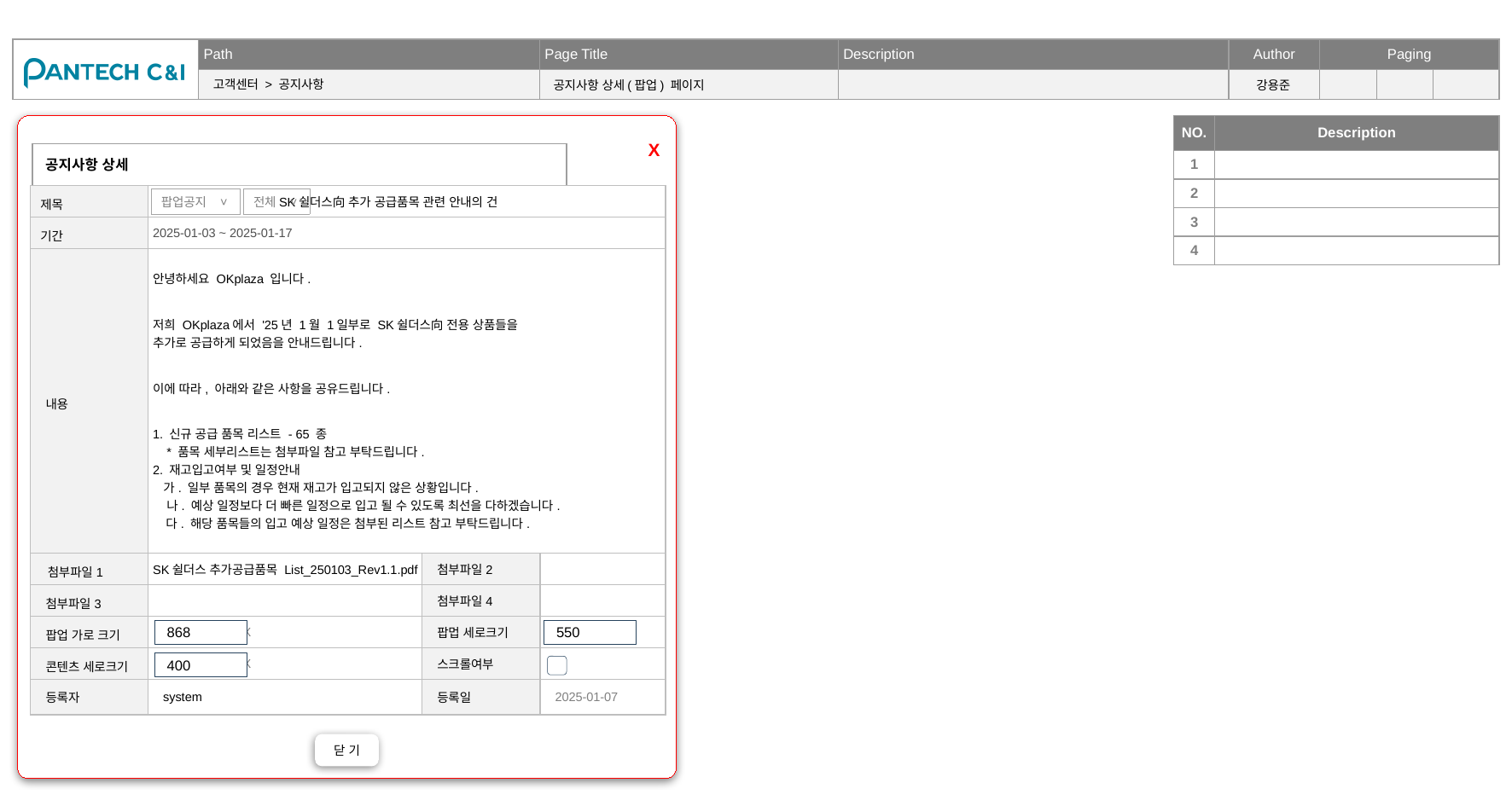

고객센터 > 공지사항
공지사항 상세(팝업) 페이지
강용준

| NO. | Description |
| --- | --- |
| 1 |  |
| 2 |  |
| 3 |  |
| 4 |  |
| X |
| --- |
| 공지사항 상세 |
| --- |
| 제목 | SK쉴더스向 추가 공급품목 관련 안내의 건 |  |  |
| --- | --- | --- | --- |
| 기간 | 2025-01-03 ~ 2025-01-17 |  |  |
| 내용 | 안녕하세요 OKplaza 입니다. 저희 OKplaza에서 '25년 1월 1일부로 SK쉴더스向 전용 상품들을 추가로 공급하게 되었음을 안내드립니다. 이에 따라, 아래와 같은 사항을 공유드립니다. 1. 신규 공급 품목 리스트 - 65 종    \* 품목 세부리스트는 첨부파일 참고 부탁드립니다. 2. 재고입고여부 및 일정안내   가. 일부 품목의 경우 현재 재고가 입고되지 않은 상황입니다.    나. 예상 일정보다 더 빠른 일정으로 입고 될 수 있도록 최선을 다하겠습니다.    다. 해당 품목들의 입고 예상 일정은 첨부된 리스트 참고 부탁드립니다. |  |  |
| 첨부파일1 | SK쉴더스 추가공급품목 List\_250103\_Rev1.1.pdf | 첨부파일2 |  |
| 첨부파일3 |  | 첨부파일4 |  |
| 팝업 가로 크기 | PX | 팝멉 세로크기 | PX |
| 콘텐츠 세로크기 | PX | 스크롤여부 |  |
| 등록자 | system | 등록일 | 2025-01-07 |
| 팝업공지 ˅ |
| --- |
| 전체 ˅ |
| --- |
868
550
400

닫 기